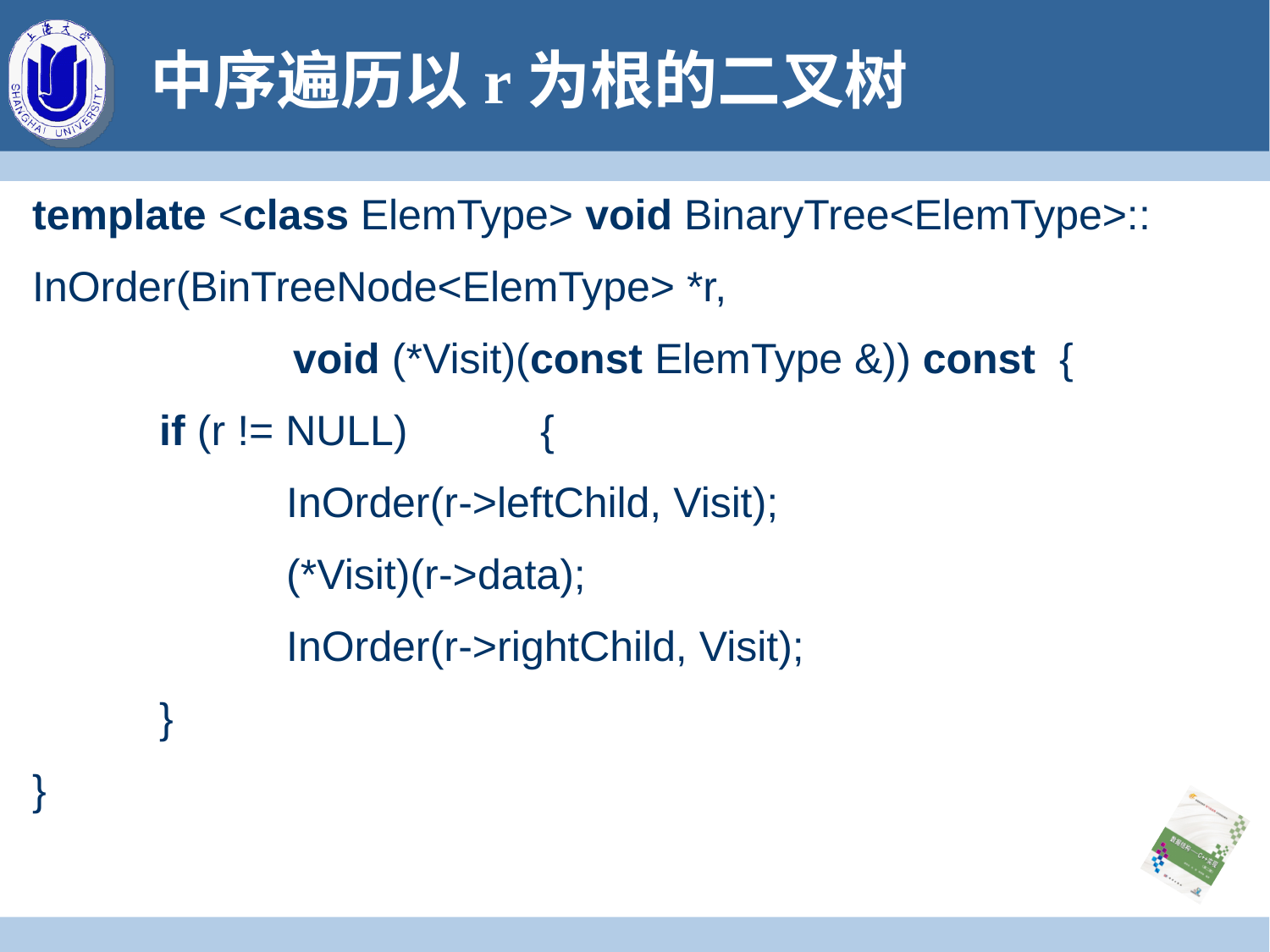

# 中序遍历以r为根的二叉树
template <class ElemType> void BinaryTree<ElemType>::
InOrder(BinTreeNode<ElemType> *r,
                      void (*Visit)(const ElemType &)) const  {
	if (r != NULL) 	{
		InOrder(r->leftChild, Visit);
		(*Visit)(r->data);
		InOrder(r->rightChild, Visit);
	}
}